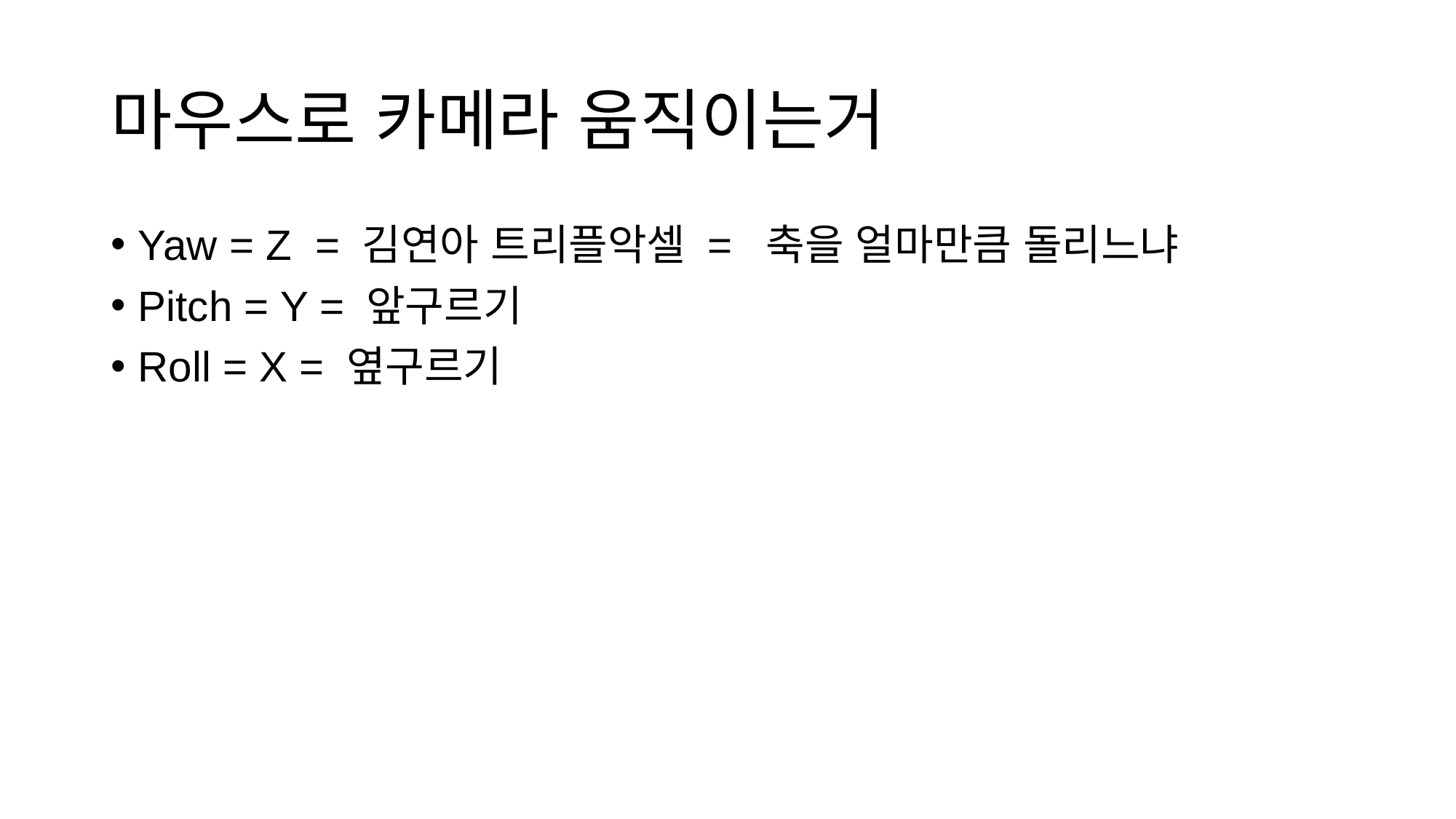

# 마우스로 카메라 움직이는거
Yaw = Z  = 김연아 트리플악셀 =  축을 얼마만큼 돌리느냐
Pitch = Y = 앞구르기
Roll = X = 옆구르기